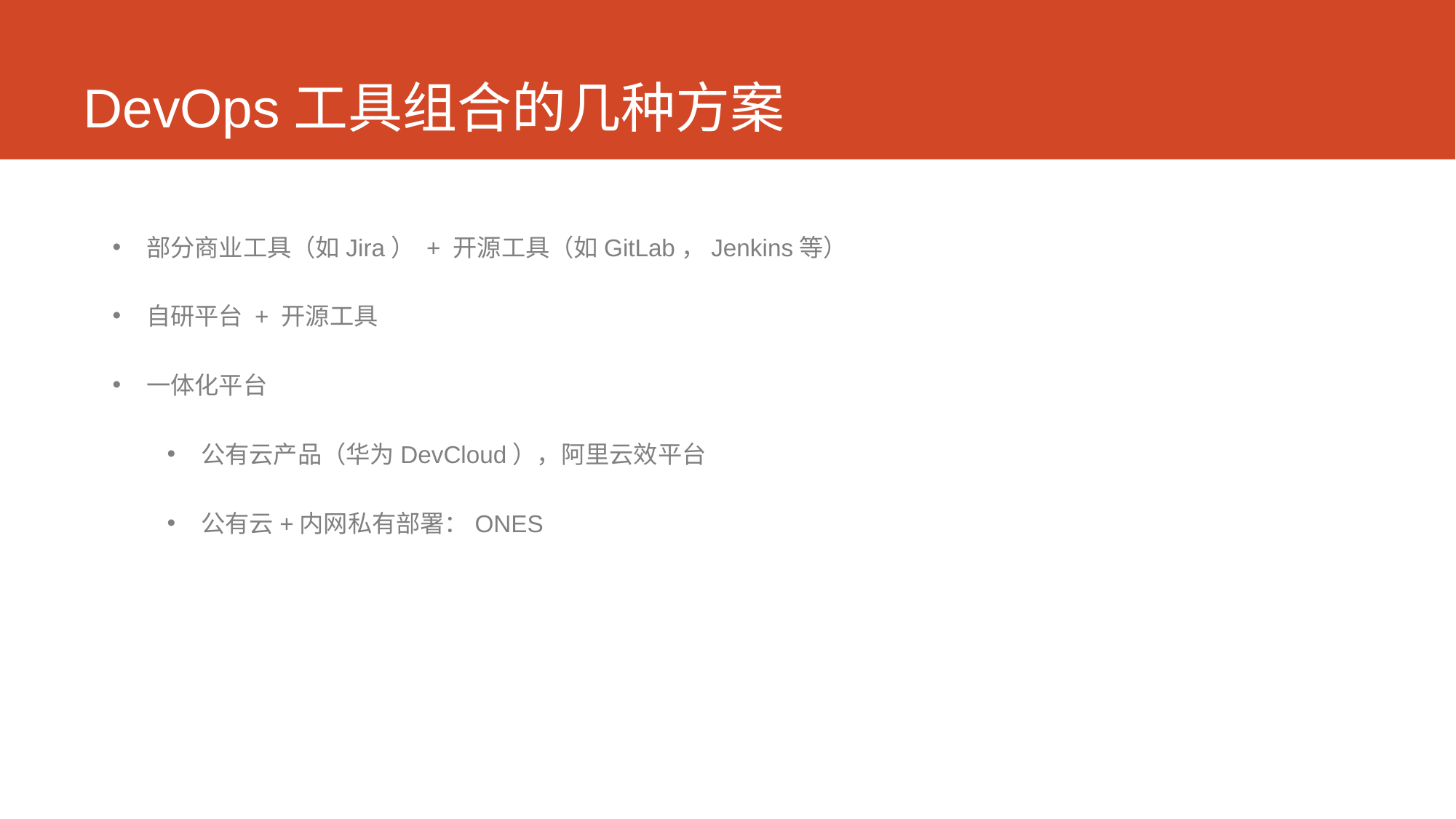

# DevOps工具组合的几种方案
部分商业工具（如Jira） + 开源工具（如GitLab，Jenkins等）
自研平台 + 开源工具
一体化平台
公有云产品（华为DevCloud），阿里云效平台
公有云+内网私有部署：ONES